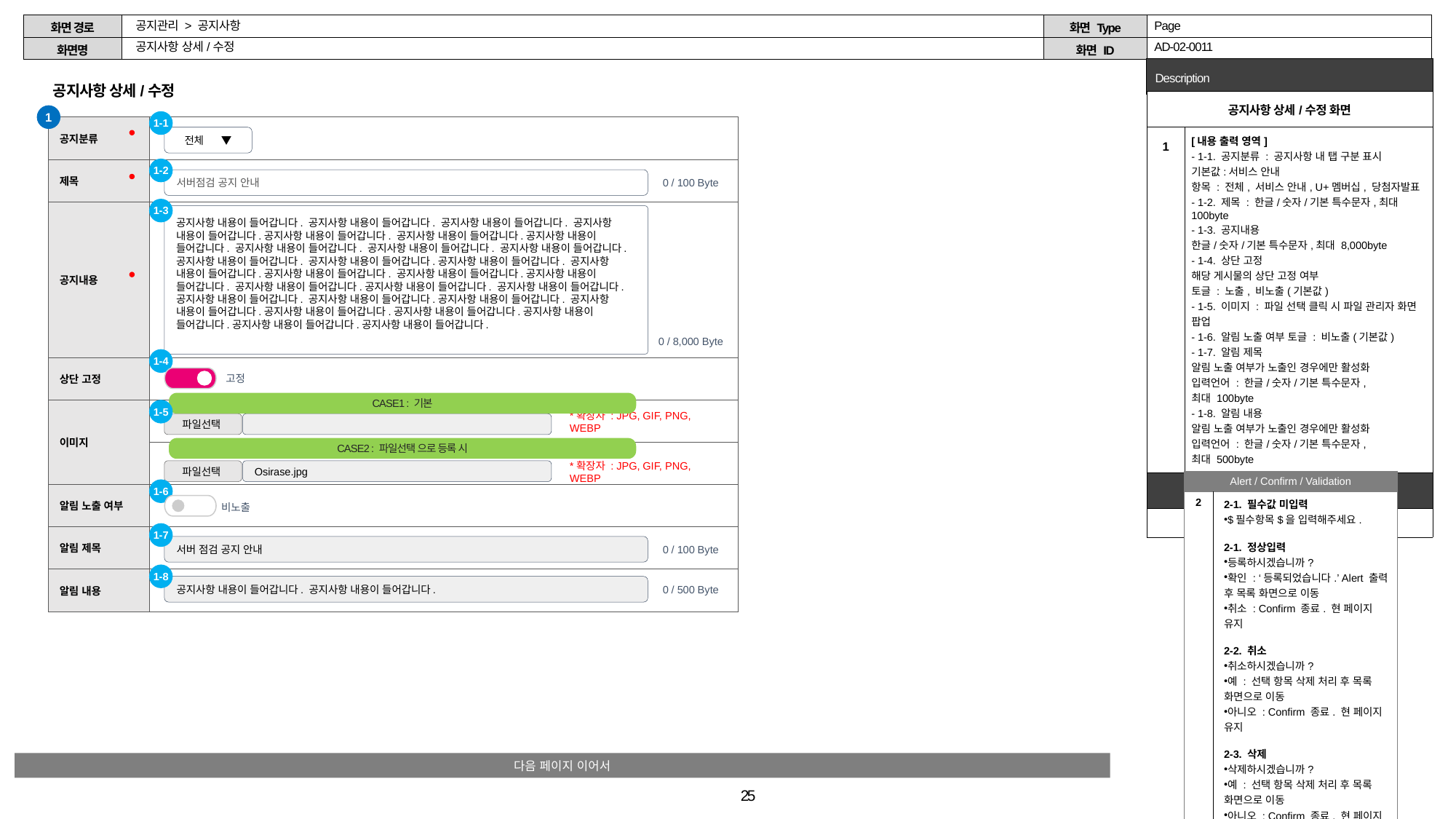

공지관리 > 공지사항
Page
공지사항 상세/수정
AD-02-0011
공지사항 상세/수정
| 공지사항 상세/수정 화면 |  |
| --- | --- |
| 1 | [내용 출력 영역] - 1-1. 공지분류 : 공지사항 내 탭 구분 표시 기본값:서비스 안내 항목 : 전체, 서비스 안내, U+멤버십, 당첨자발표 - 1-2. 제목 : 한글/숫자/기본 특수문자,최대 100byte - 1-3. 공지내용 한글/숫자/기본 특수문자,최대 8,000byte - 1-4. 상단 고정 해당 게시물의 상단 고정 여부 토글 : 노출, 비노출(기본값) - 1-5. 이미지 : 파일 선택 클릭 시 파일 관리자 화면 팝업 - 1-6. 알림 노출 여부 토글 : 비노출(기본값) - 1-7. 알림 제목 알림 노출 여부가 노출인 경우에만 활성화 입력언어 : 한글/숫자/기본 특수문자, 최대 100byte - 1-8. 알림 내용 알림 노출 여부가 노출인 경우에만 활성화 입력언어 : 한글/숫자/기본 특수문자, 최대 500byte |
| Note |  |
|  |  |
1
1-1
| 공지분류 |  |
| --- | --- |
| 제목 |  |
| 공지내용 |  |
| 상단 고정 |  |
| 이미지 |  |
|  |  |
| 알림 노출 여부 |  |
| 알림 제목 |  |
| 알림 내용 |  |
전체      ▼

1-2
서버점검 공지 안내
0 / 100 Byte

1-3
공지사항 내용이 들어갑니다. 공지사항 내용이 들어갑니다. 공지사항 내용이 들어갑니다. 공지사항 내용이 들어갑니다.공지사항 내용이 들어갑니다. 공지사항 내용이 들어갑니다.공지사항 내용이 들어갑니다. 공지사항 내용이 들어갑니다. 공지사항 내용이 들어갑니다. 공지사항 내용이 들어갑니다.공지사항 내용이 들어갑니다. 공지사항 내용이 들어갑니다.공지사항 내용이 들어갑니다. 공지사항 내용이 들어갑니다.공지사항 내용이 들어갑니다. 공지사항 내용이 들어갑니다.공지사항 내용이 들어갑니다. 공지사항 내용이 들어갑니다.공지사항 내용이 들어갑니다. 공지사항 내용이 들어갑니다. 공지사항 내용이 들어갑니다. 공지사항 내용이 들어갑니다.공지사항 내용이 들어갑니다. 공지사항 내용이 들어갑니다.공지사항 내용이 들어갑니다.공지사항 내용이 들어갑니다.공지사항 내용이 들어갑니다.공지사항 내용이 들어갑니다.공지사항 내용이 들어갑니다.

0 / 8,000 Byte
1-4

고정
CASE1 : 기본
1-5
*확장자 : JPG, GIF, PNG, WEBP
파일선택

CASE2 : 파일선택 으로 등록 시
*확장자 : JPG, GIF, PNG, WEBP
파일선택
Osirase.jpg
| Alert / Confirm / Validation |  |
| --- | --- |
| 2 | 2-1. 필수값 미입력 $필수항목$을 입력해주세요. 2-1. 정상입력 등록하시겠습니까? 확인 : ‘등록되었습니다.’ Alert 출력 후 목록 화면으로 이동  취소 : Confirm 종료. 현 페이지 유지 2-2. 취소 취소하시겠습니까? 예 : 선택 항목 삭제 처리 후 목록 화면으로 이동   아니오 : Confirm 종료. 현 페이지 유지 2-3. 삭제 삭제하시겠습니까? 예 : 선택 항목 삭제 처리 후 목록 화면으로 이동   아니오 : Confirm 종료. 현 페이지 유지 |
1-6

비노출
1-7
서버 점검 공지 안내
0 / 100 Byte
1-8
공지사항 내용이 들어갑니다. 공지사항 내용이 들어갑니다.
0 / 500 Byte